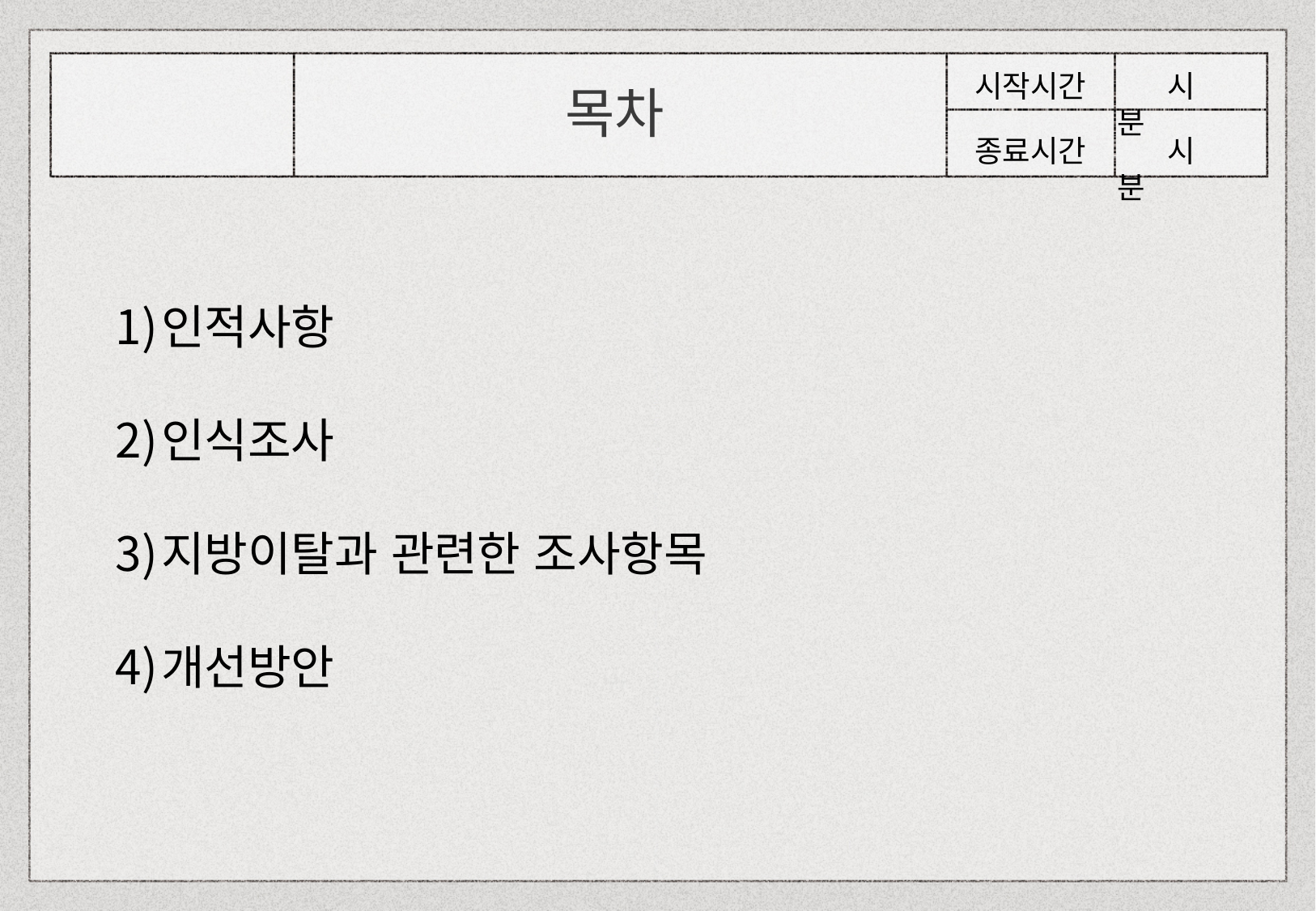

시작시간
     시       분
     시       분
종료시간
목차
인적사항

인식조사

지방이탈과 관련한 조사항목

개선방안